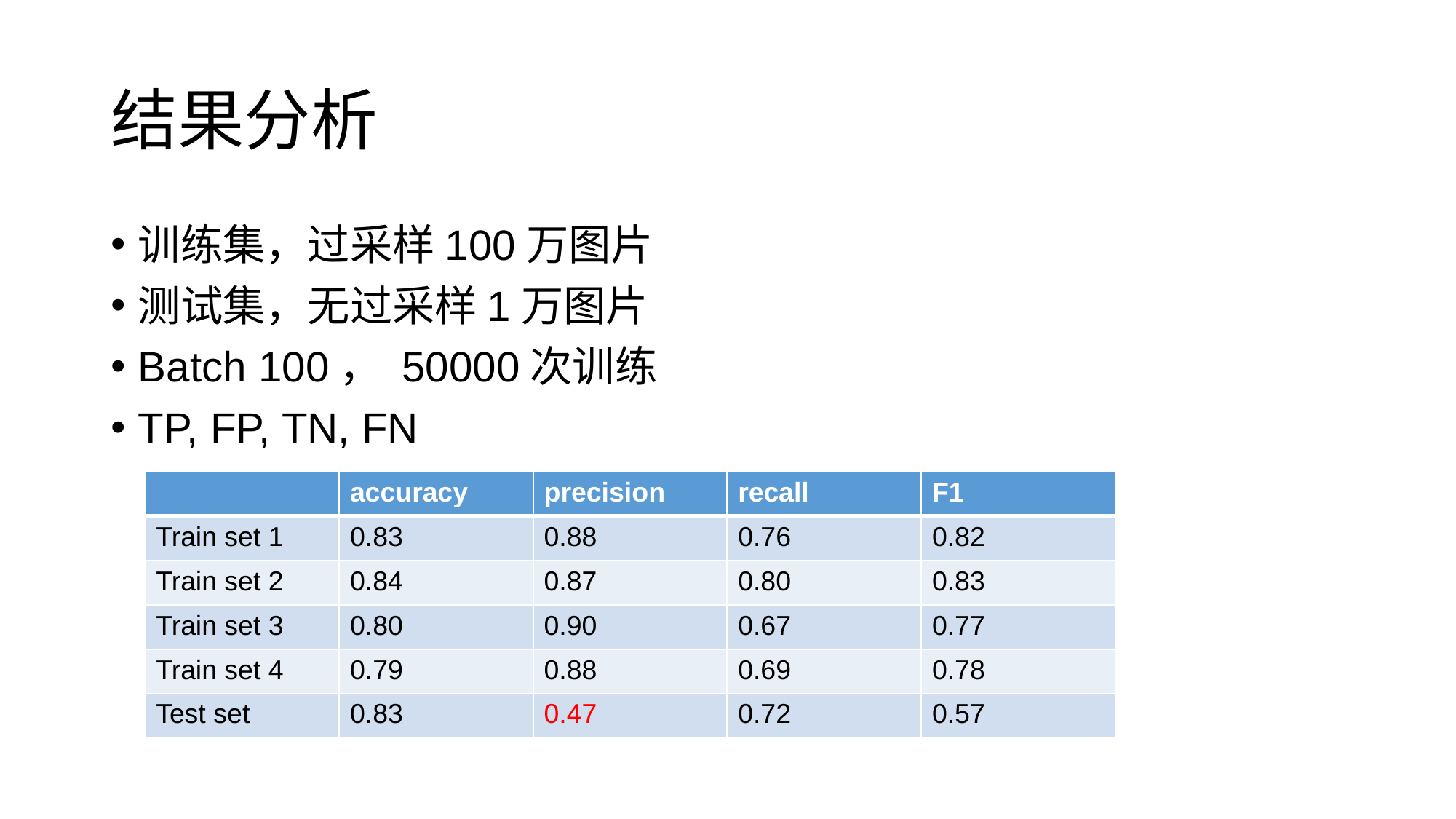

# 结果分析
训练集，过采样100万图片
测试集，无过采样1万图片
Batch 100， 50000次训练
TP, FP, TN, FN

|  | accuracy | precision | recall | F1 |
| --- | --- | --- | --- | --- |
| Train set 1 | 0.83 | 0.88 | 0.76 | 0.82 |
| Train set 2 | 0.84 | 0.87 | 0.80 | 0.83 |
| Train set 3 | 0.80 | 0.90 | 0.67 | 0.77 |
| Train set 4 | 0.79 | 0.88 | 0.69 | 0.78 |
| Test set | 0.83 | 0.47 | 0.72 | 0.57 |